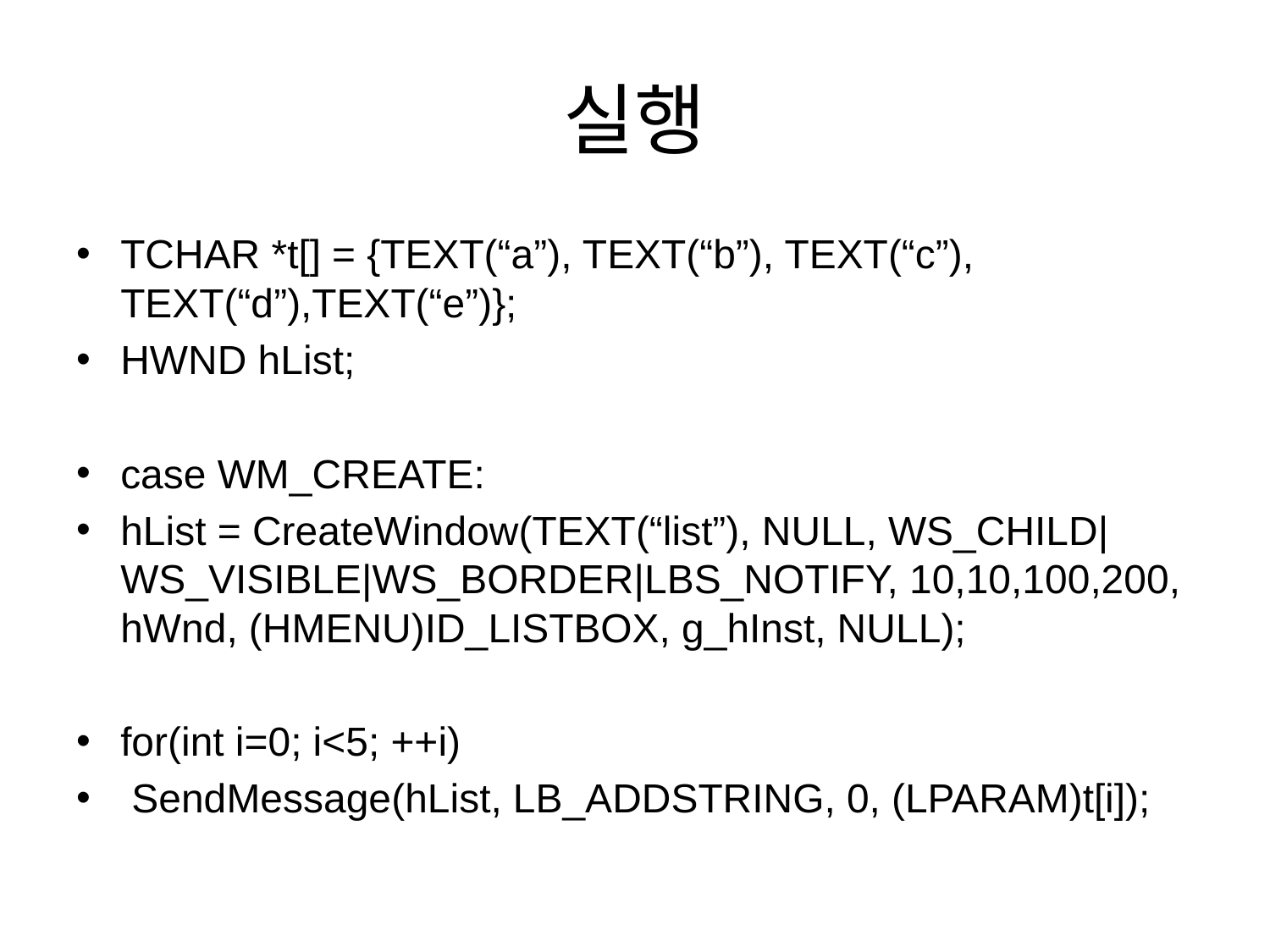

# 실행
TCHAR *t[] = {TEXT(“a”), TEXT(“b”), TEXT(“c”), TEXT(“d”),TEXT(“e”)};
HWND hList;

case WM_CREATE:
hList = CreateWindow(TEXT(“list”), NULL, WS_CHILD|WS_VISIBLE|WS_BORDER|LBS_NOTIFY, 10,10,100,200, hWnd, (HMENU)ID_LISTBOX, g_hInst, NULL);

for(int i=0; i<5; ++i)
 SendMessage(hList, LB_ADDSTRING, 0, (LPARAM)t[i]);